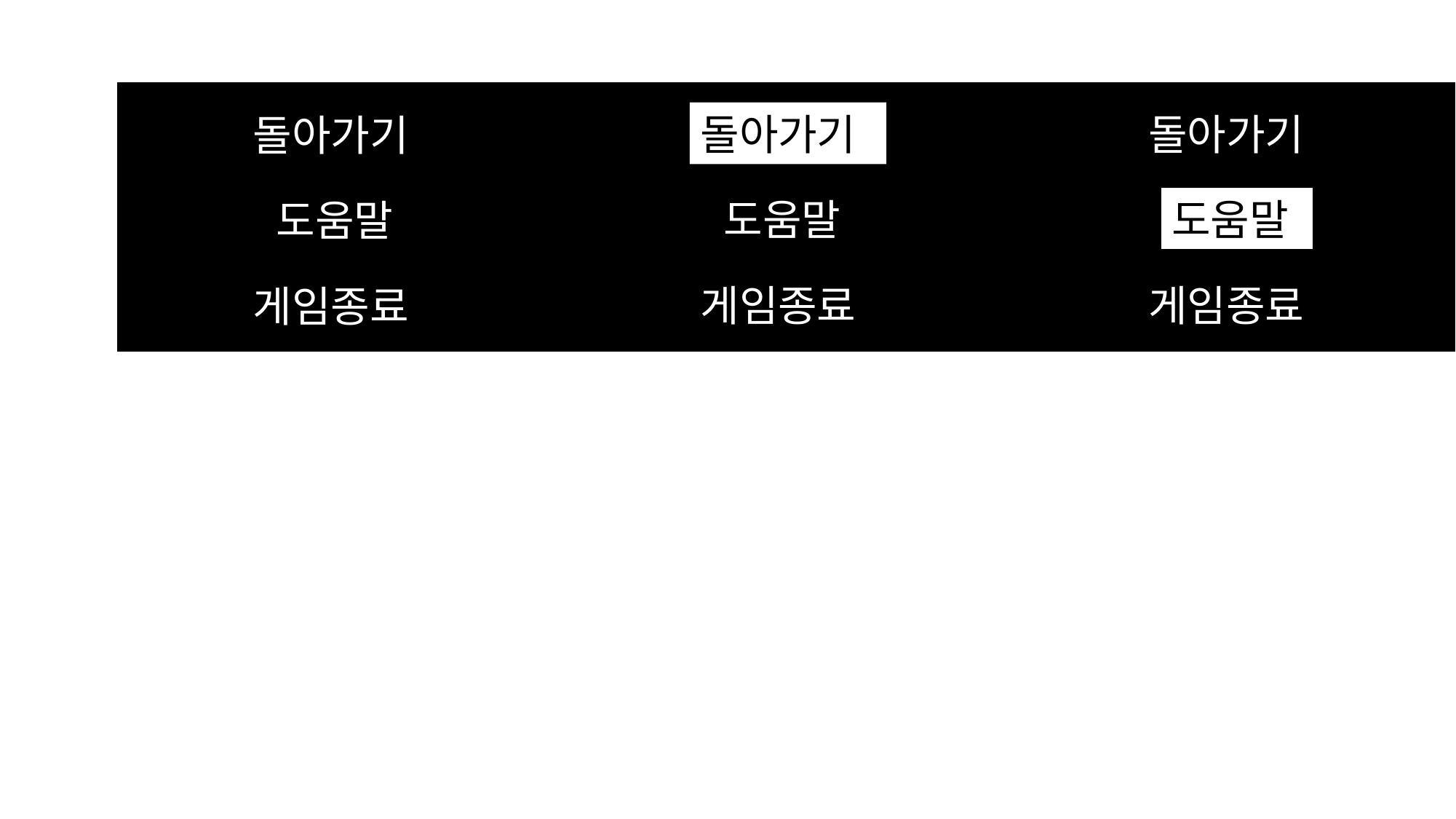

돌아가기
도움말
게임종료

돌아가기
도움말
게임종료

돌아가기
도움말
게임종료

돌아가기
도움말
게임종료